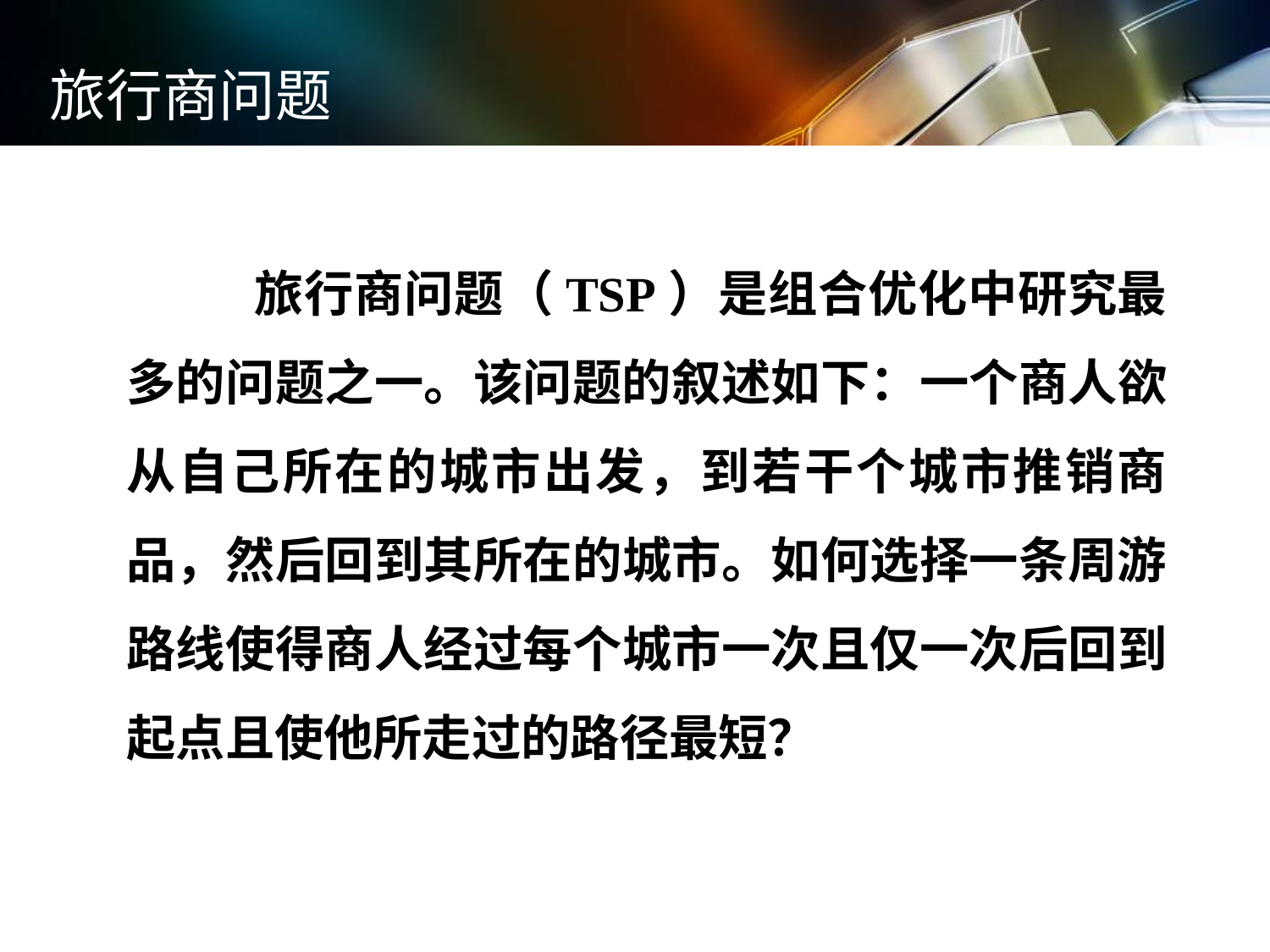

旅行商问题

	旅行商问题（TSP）是组合优化中研究最多的问题之一。该问题的叙述如下：一个商人欲从自己所在的城市出发，到若干个城市推销商品，然后回到其所在的城市。如何选择一条周游路线使得商人经过每个城市一次且仅一次后回到起点且使他所走过的路径最短？